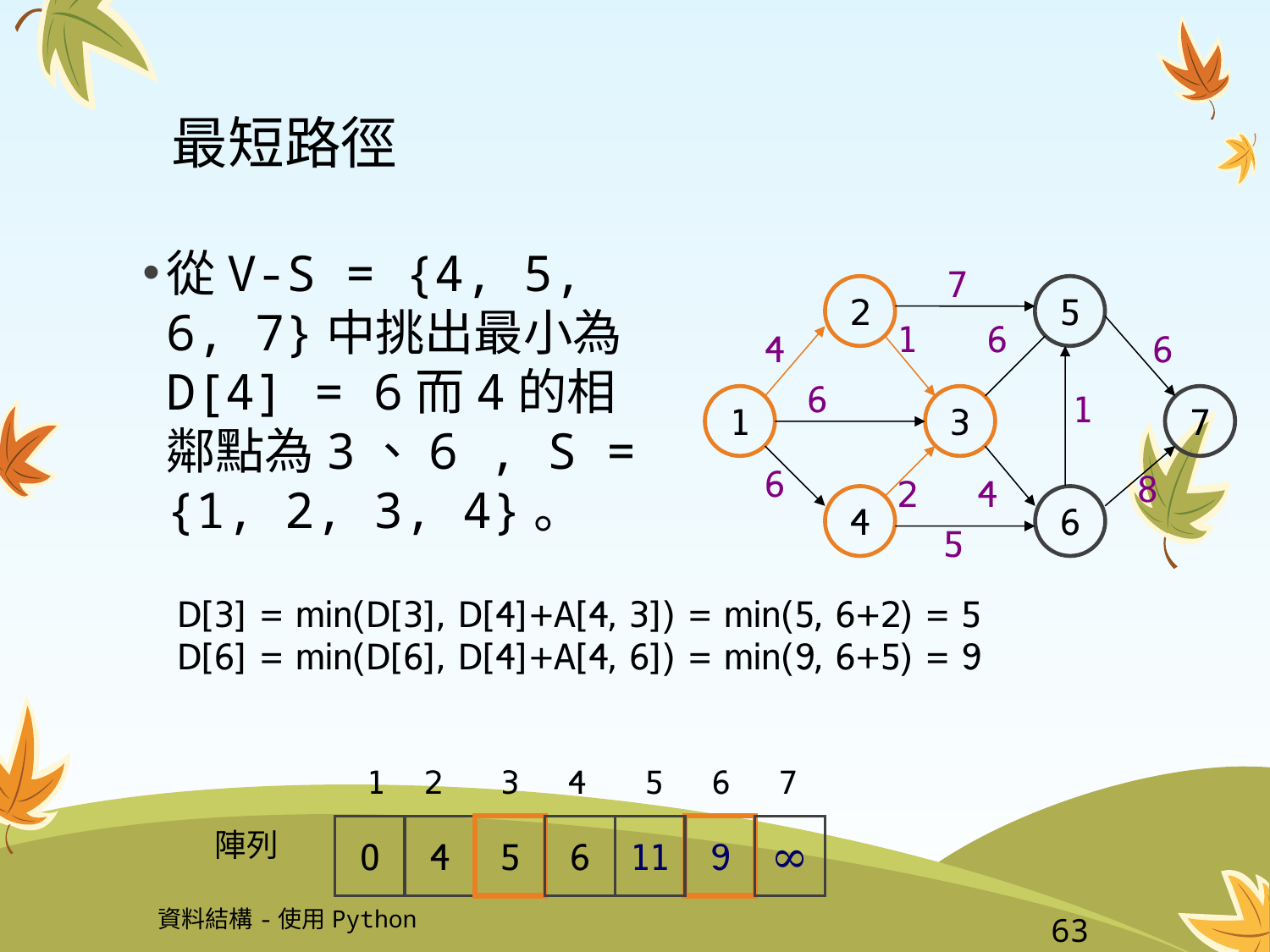

# 最短路徑
從V-S = {4, 5, 6, 7}中挑出最小為D[4] = 6而4的相鄰點為3、6 , S = {1, 2, 3, 4}。
7
2
5

1
6

4
6

6
1
1
3
7

6
8
2
4
4
6
5

D[3] = min(D[3], D[4]+A[4, 3]) = min(5, 6+2) = 5
D[6] = min(D[6], D[4]+A[4, 6]) = min(9, 6+5) = 9
1    2      3     4      5     6     7
0
4
5
6
11
9
∞
陣列
資料結構-使用Python
63